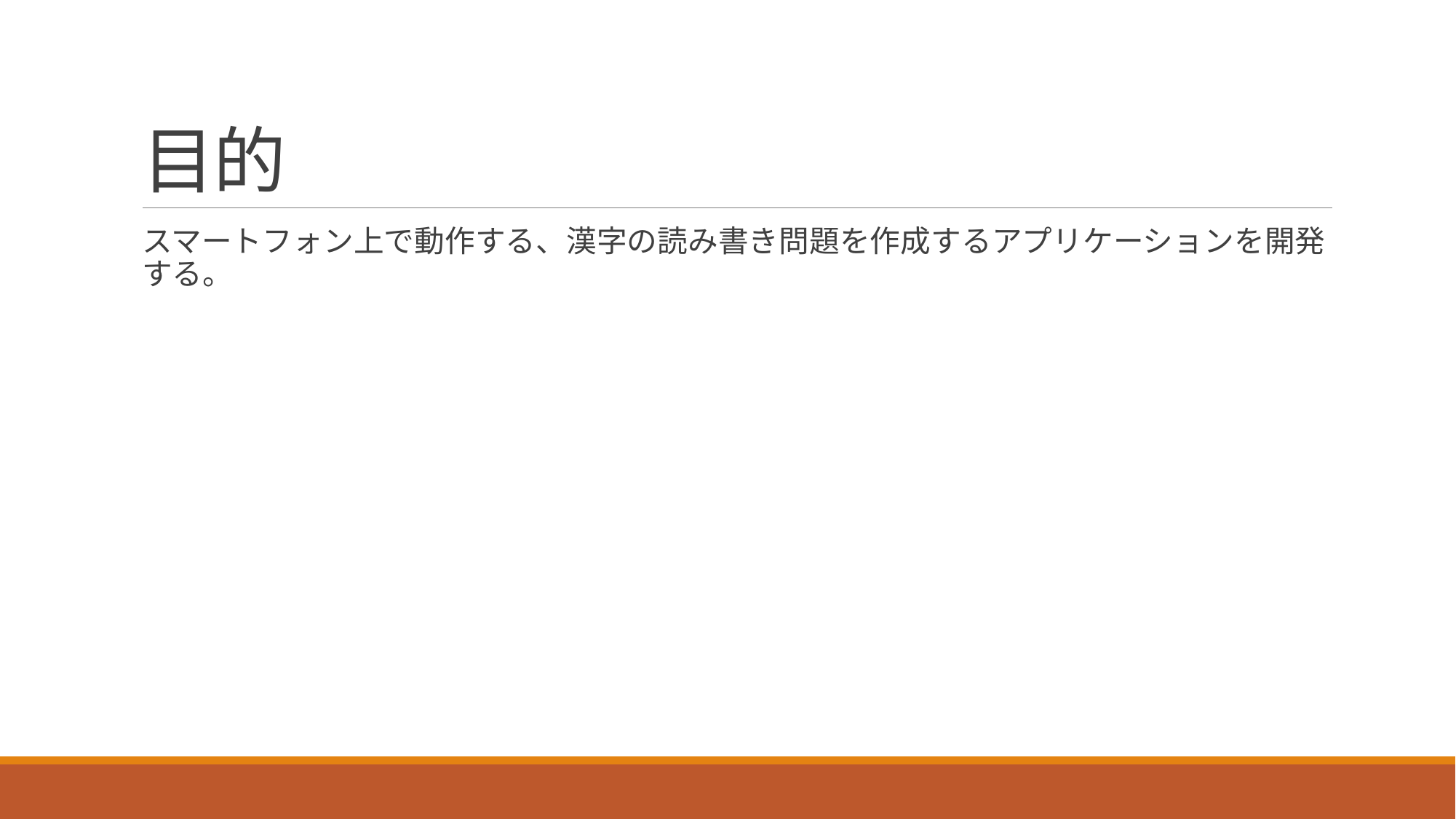

# 目的
スマートフォン上で動作する、漢字の読み書き問題を作成するアプリケーションを開発する。